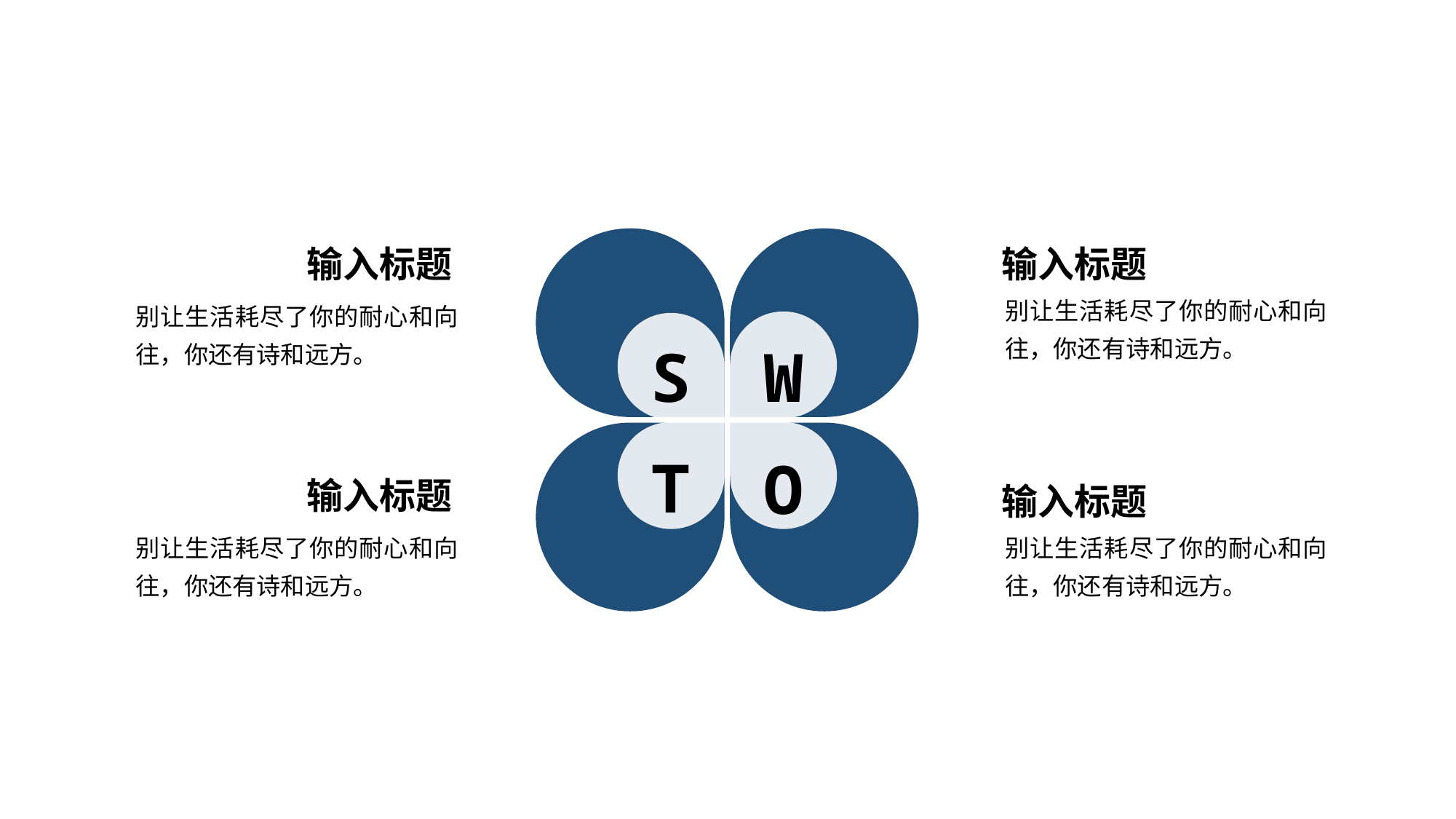

W
S

T
O

输入标题
别让生活耗尽了你的耐心和向往，你还有诗和远方。
输入标题
别让生活耗尽了你的耐心和向往，你还有诗和远方。
输入标题
别让生活耗尽了你的耐心和向往，你还有诗和远方。
输入标题
别让生活耗尽了你的耐心和向往，你还有诗和远方。